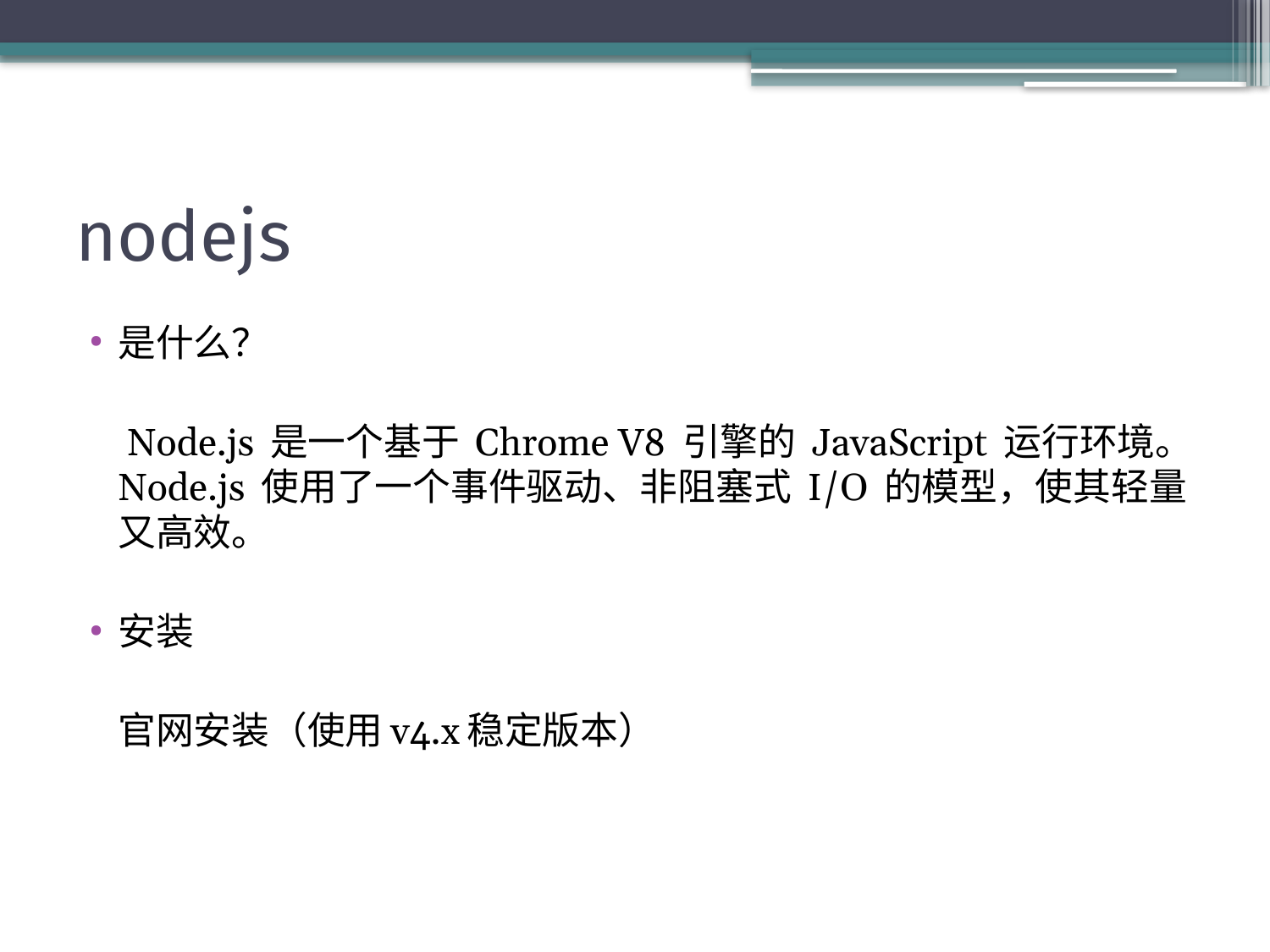

# nodejs
是什么？

	 Node.js 是一个基于 Chrome V8 引擎的 JavaScript 运行环境。Node.js 使用了一个事件驱动、非阻塞式 I/O 的模型，使其轻量又高效。

安装

	官网安装（使用v4.x稳定版本）